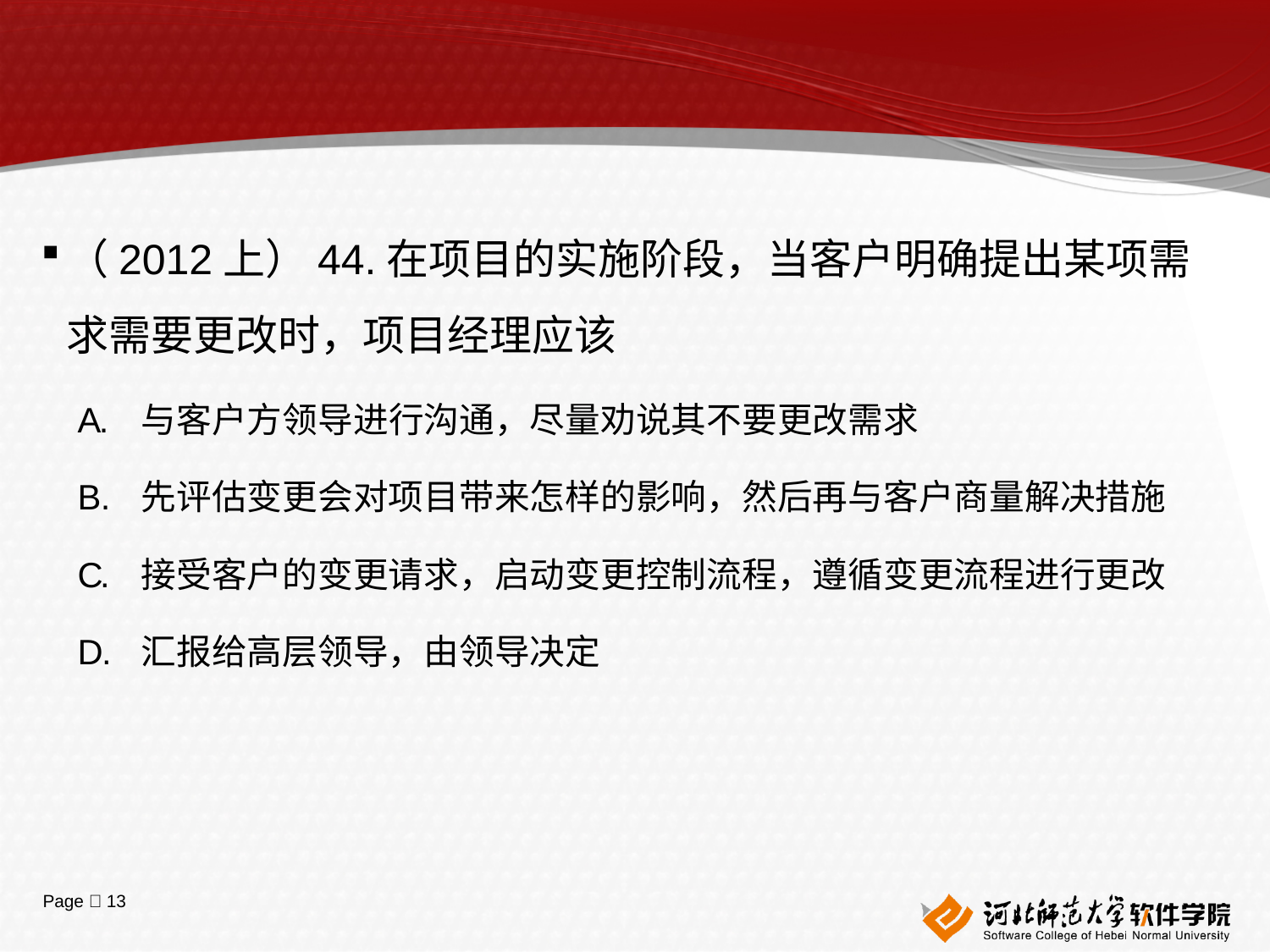

#
（2012上）44.在项目的实施阶段，当客户明确提出某项需求需要更改时，项目经理应该
与客户方领导进行沟通，尽量劝说其不要更改需求
先评估变更会对项目带来怎样的影响，然后再与客户商量解决措施
接受客户的变更请求，启动变更控制流程，遵循变更流程进行更改
汇报给高层领导，由领导决定